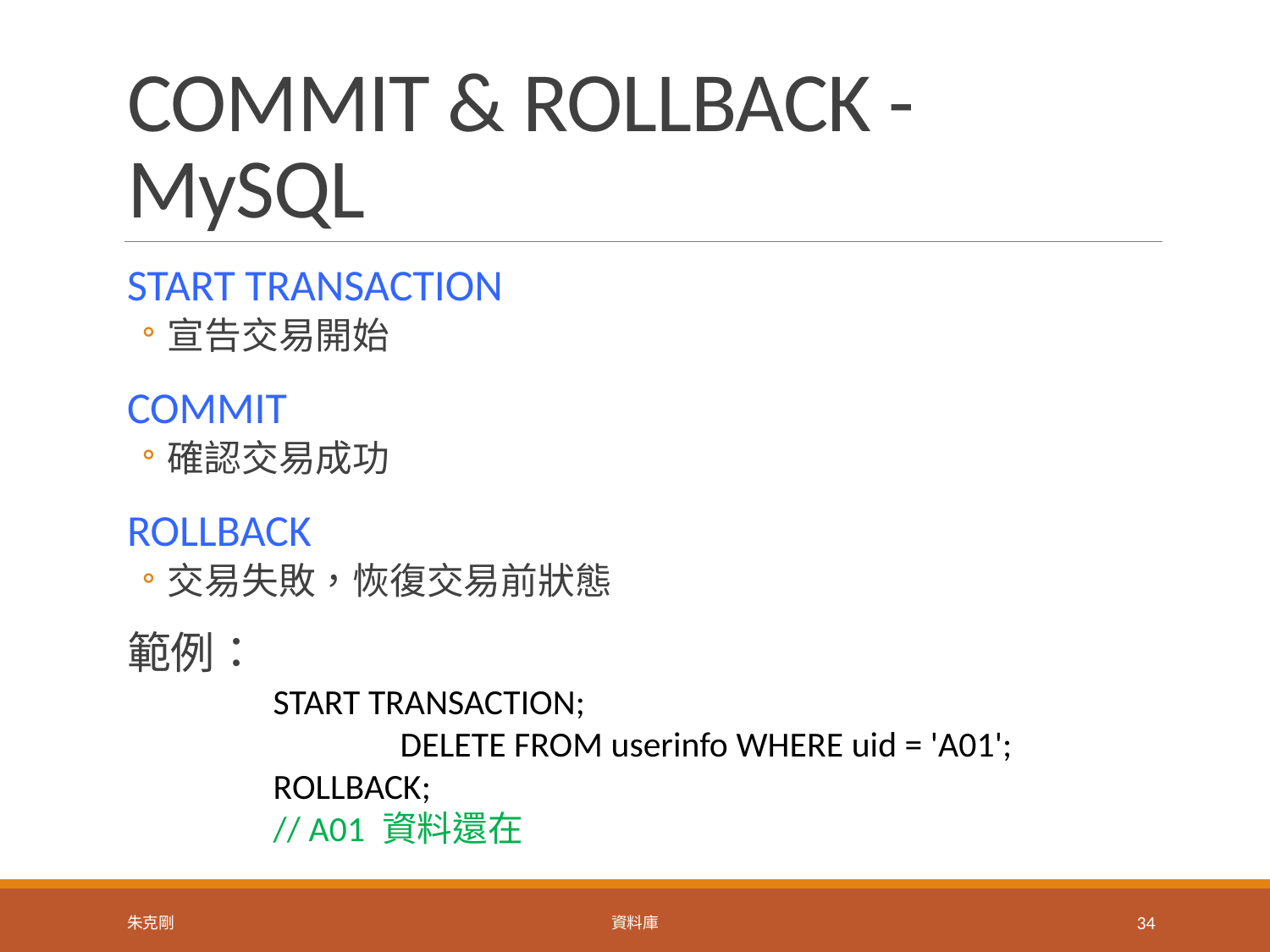

# COMMIT & ROLLBACK - MySQL
START TRANSACTION
宣告交易開始
COMMIT
確認交易成功
ROLLBACK
交易失敗，恢復交易前狀態
範例：

START TRANSACTION;
	DELETE FROM userinfo WHERE uid = 'A01';
ROLLBACK;
// A01 資料還在
朱克剛
資料庫
34